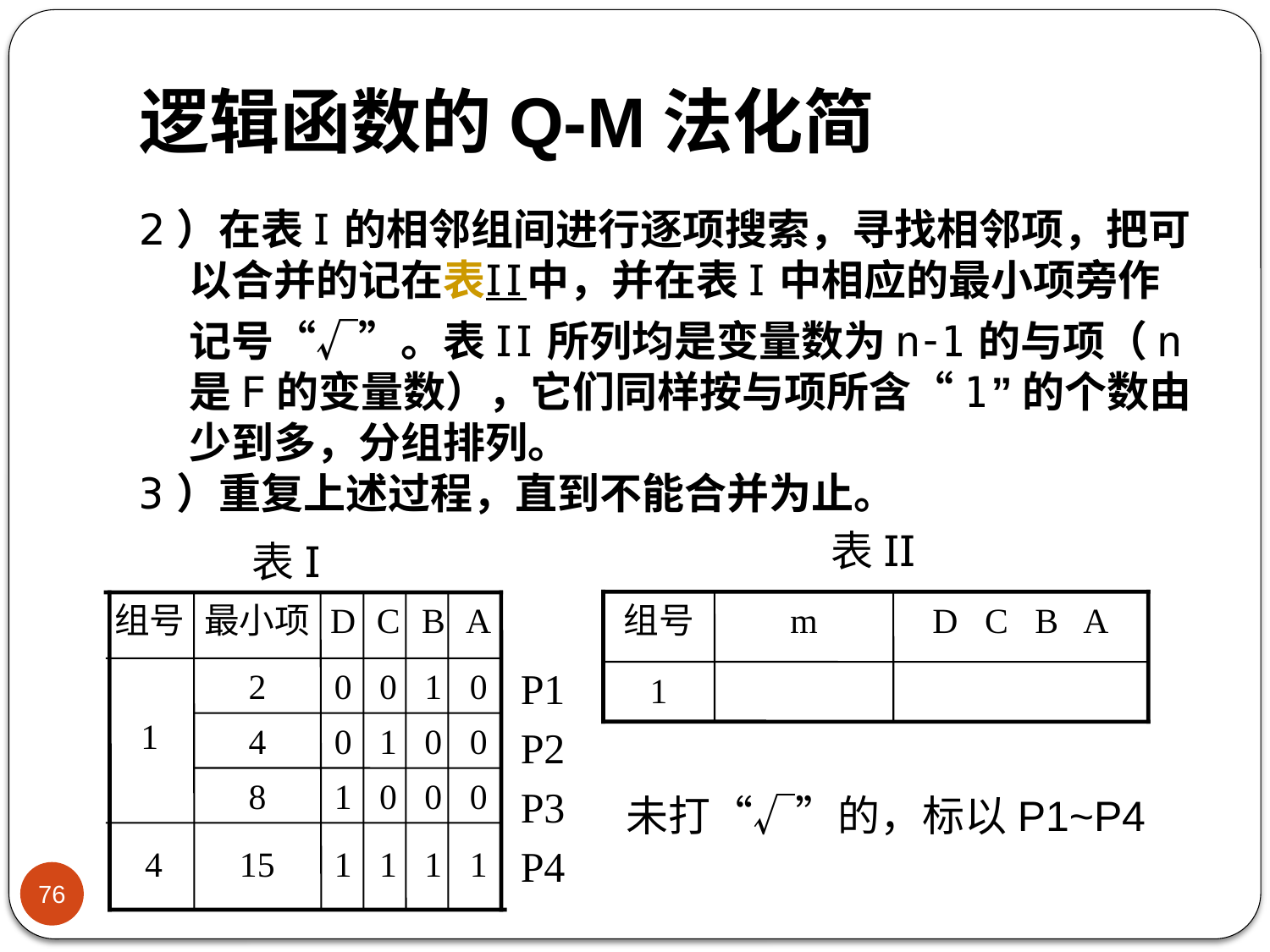

# 逻辑函数的Q-M法化简
2）在表I的相邻组间进行逐项搜索，寻找相邻项，把可以合并的记在表II中，并在表I中相应的最小项旁作记号“√”。表II所列均是变量数为n-1的与项（n是F的变量数），它们同样按与项所含“1”的个数由少到多，分组排列。
3）重复上述过程，直到不能合并为止。
表II
组号

m

D   C   B   A

1

表I
组号

最小项

D

C

B

A

1

2
0
0
1
0
4

0
1
0
0
8

1
0
0
0

4
15
1
1
1
1

P1
P2
P3
P4
未打“√”的，标以P1~P4
76